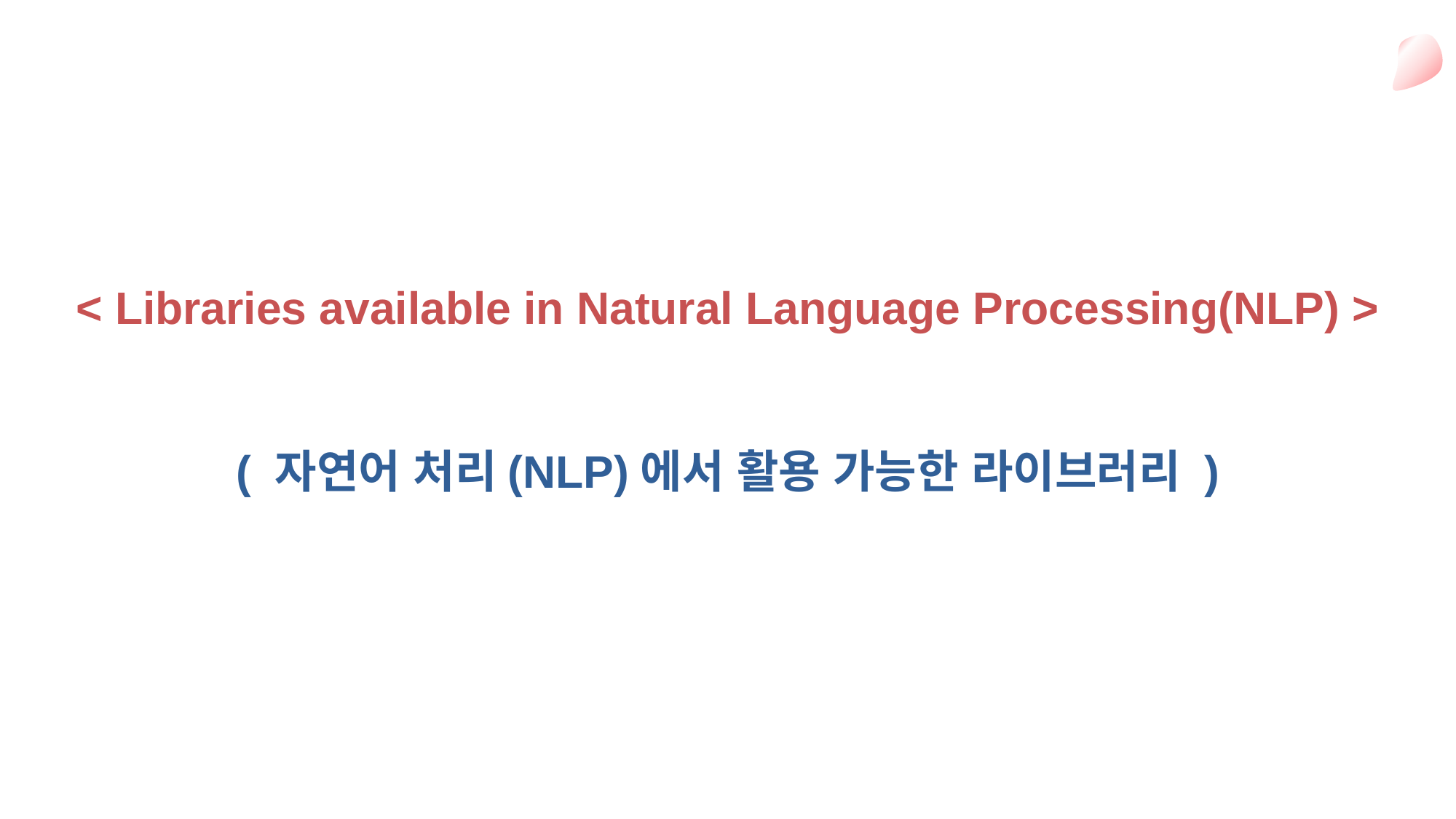

< Libraries available in Natural Language Processing(NLP) >

( 자연어 처리(NLP)에서 활용 가능한 라이브러리 )